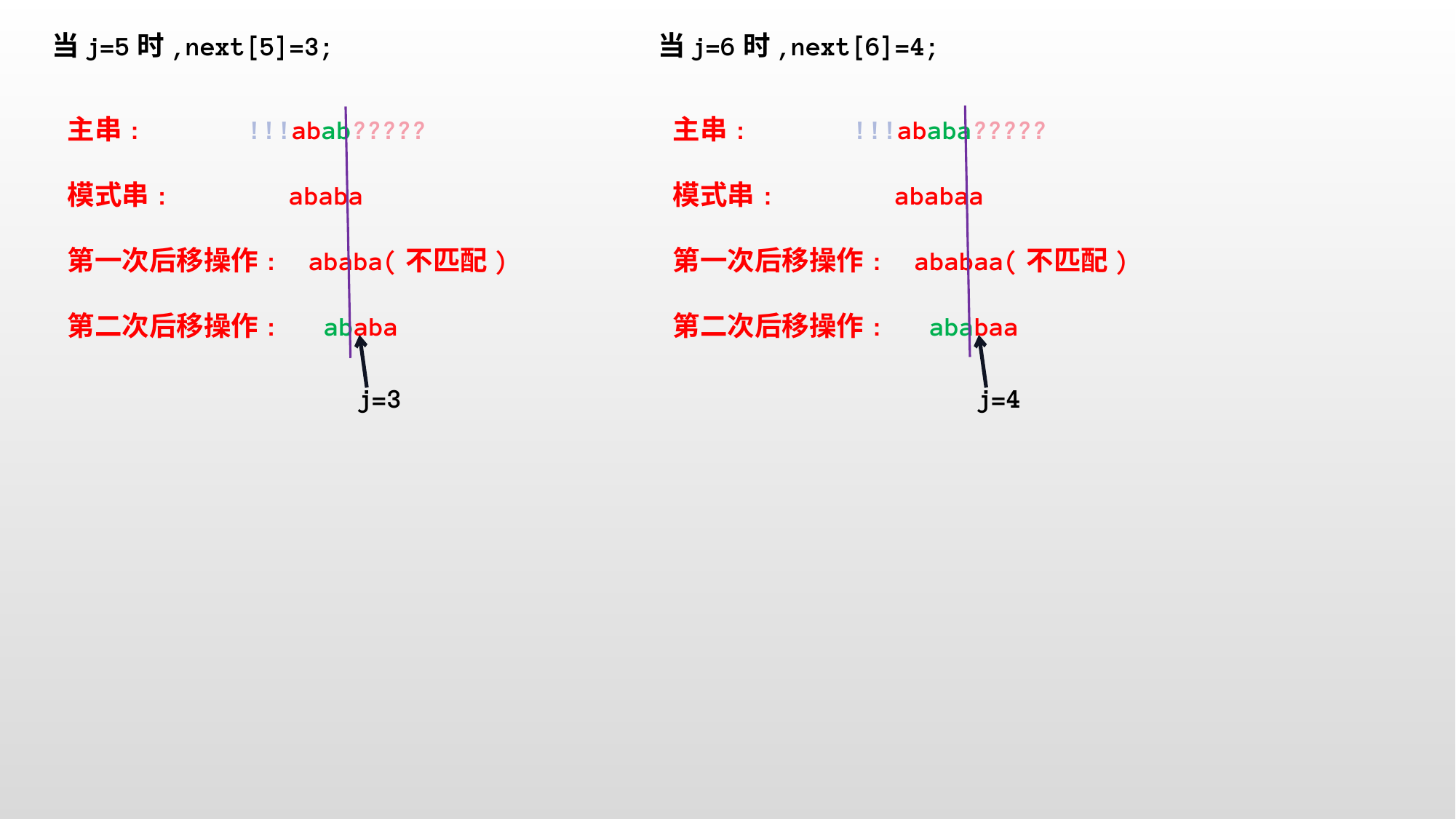

当j=5时,next[5]=3;
主串:       !!!abab?????

模式串:        ababa

第一次后移操作:  ababa(不匹配)

第二次后移操作:   ababa
j=3
当j=6时,next[6]=4;
主串:       !!!ababa?????

模式串:        ababaa

第一次后移操作:  ababaa(不匹配)

第二次后移操作:   ababaa
j=4